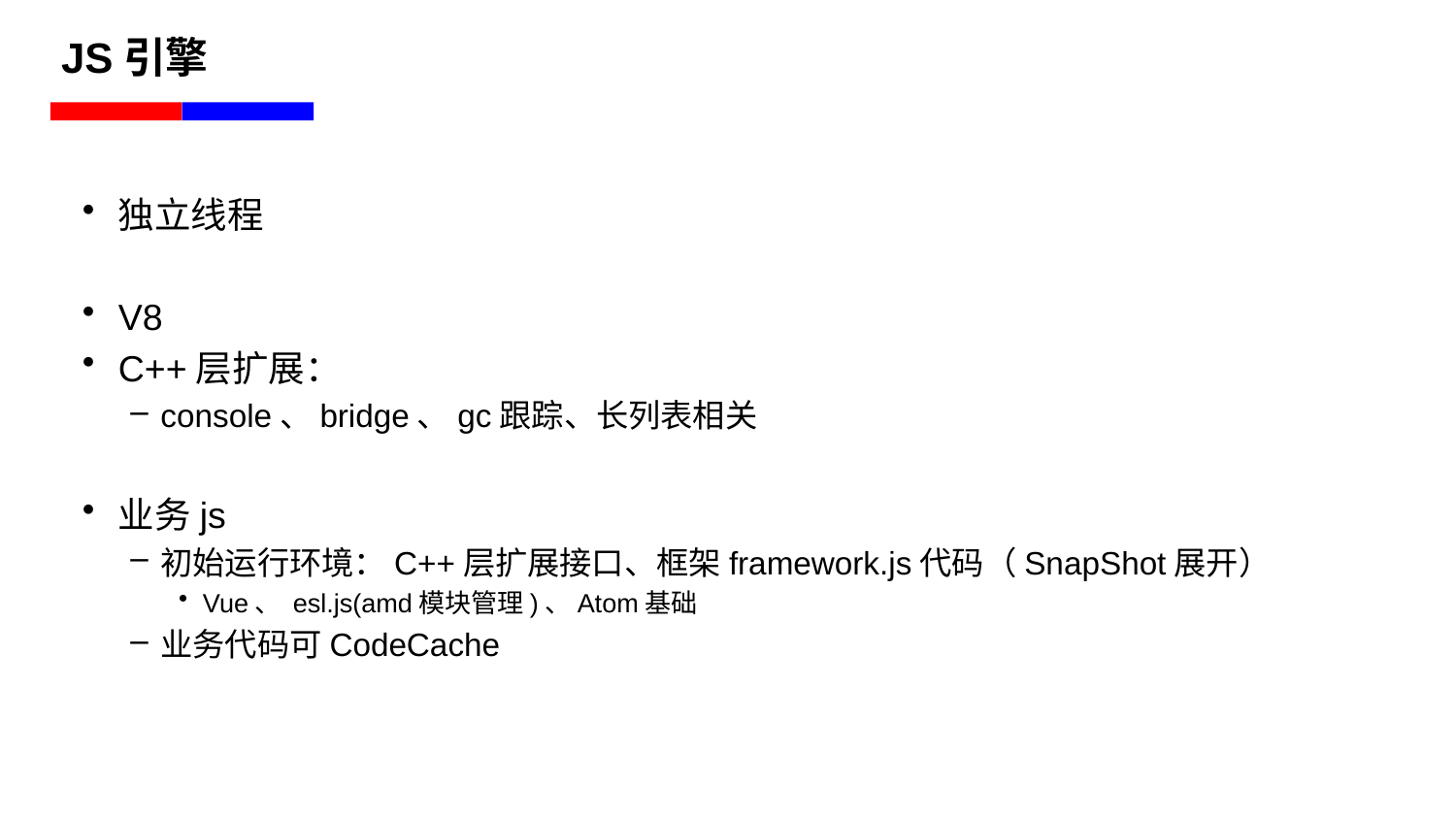

# JS引擎
独立线程

V8
C++层扩展：
console、bridge、gc跟踪、长列表相关

业务js
初始运行环境：C++层扩展接口、框架framework.js代码（SnapShot展开）
Vue、 esl.js(amd模块管理)、Atom基础
业务代码可CodeCache